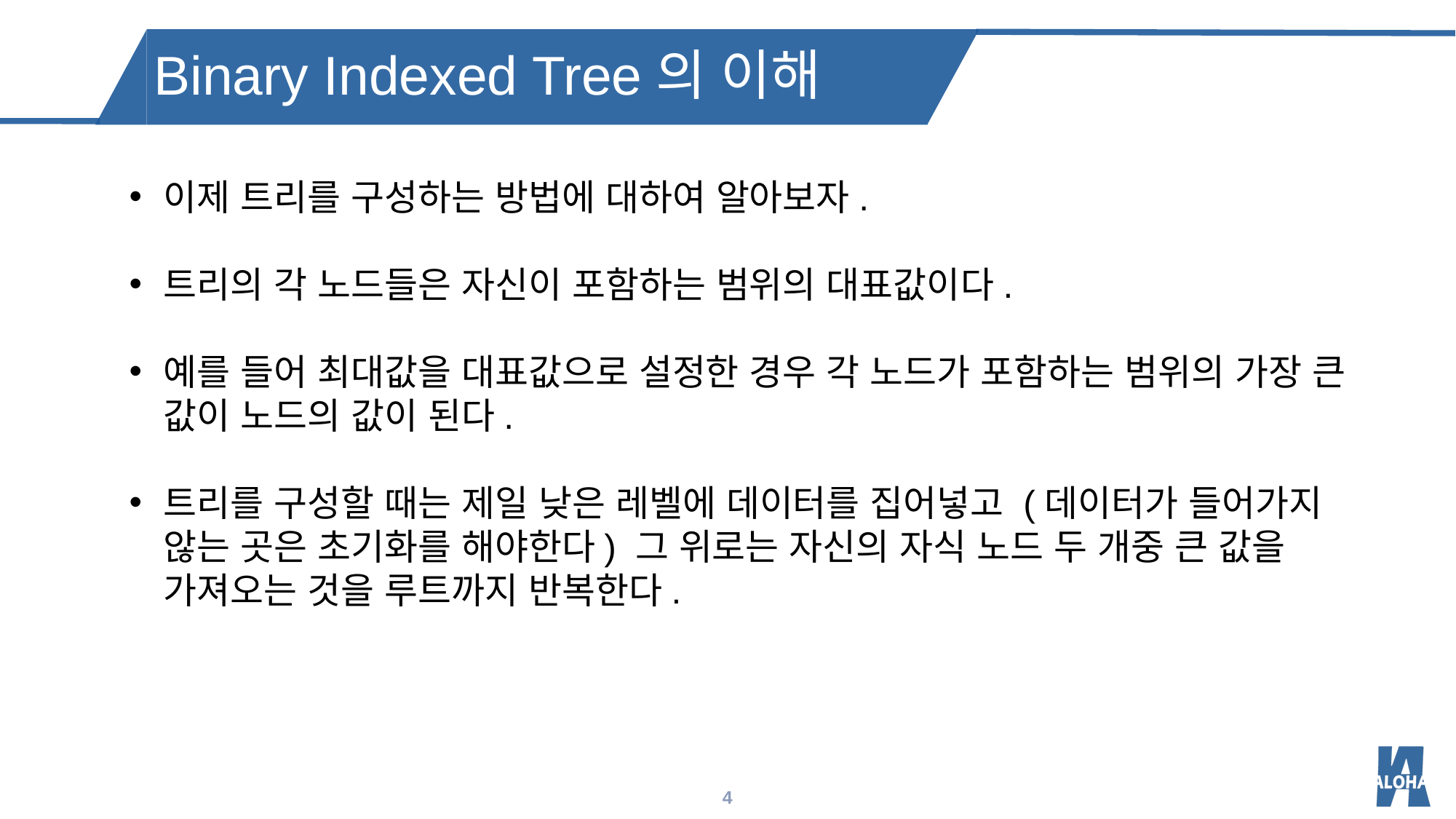

Binary Indexed Tree의 이해
이제 트리를 구성하는 방법에 대하여 알아보자.

트리의 각 노드들은 자신이 포함하는 범위의 대표값이다.

예를 들어 최대값을 대표값으로 설정한 경우 각 노드가 포함하는 범위의 가장 큰 값이 노드의 값이 된다.

트리를 구성할 때는 제일 낮은 레벨에 데이터를 집어넣고 (데이터가 들어가지 않는 곳은 초기화를 해야한다) 그 위로는 자신의 자식 노드 두 개중 큰 값을 가져오는 것을 루트까지 반복한다.
4